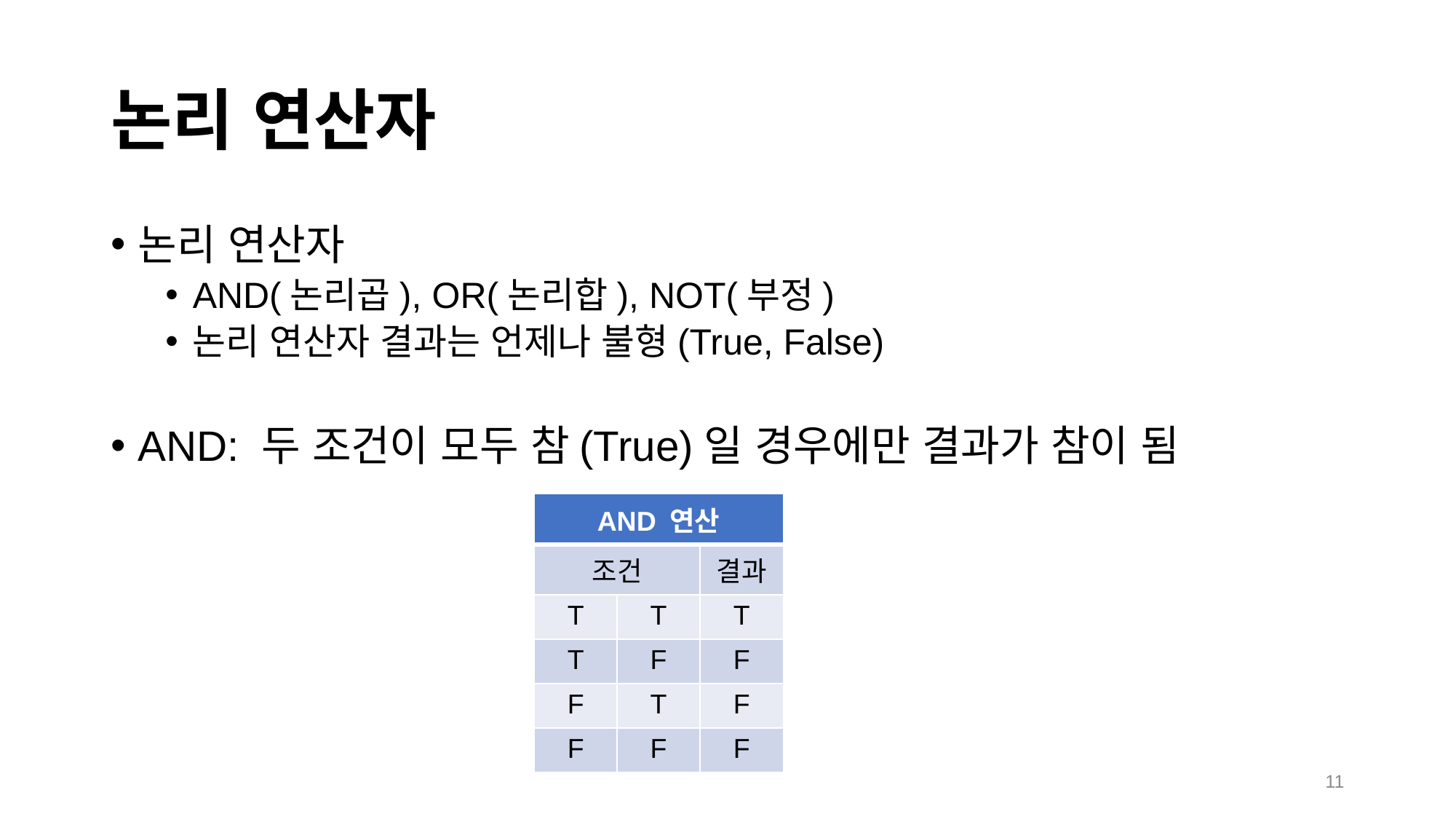

# 논리 연산자
논리 연산자
AND(논리곱), OR(논리합), NOT(부정)
논리 연산자 결과는 언제나 불형(True, False)

AND: 두 조건이 모두 참(True)일 경우에만 결과가 참이 됨

| AND 연산 |  |  |
| --- | --- | --- |
| 조건 |  | 결과 |
| T | T | T |
| T | F | F |
| F | T | F |
| F | F | F |
11